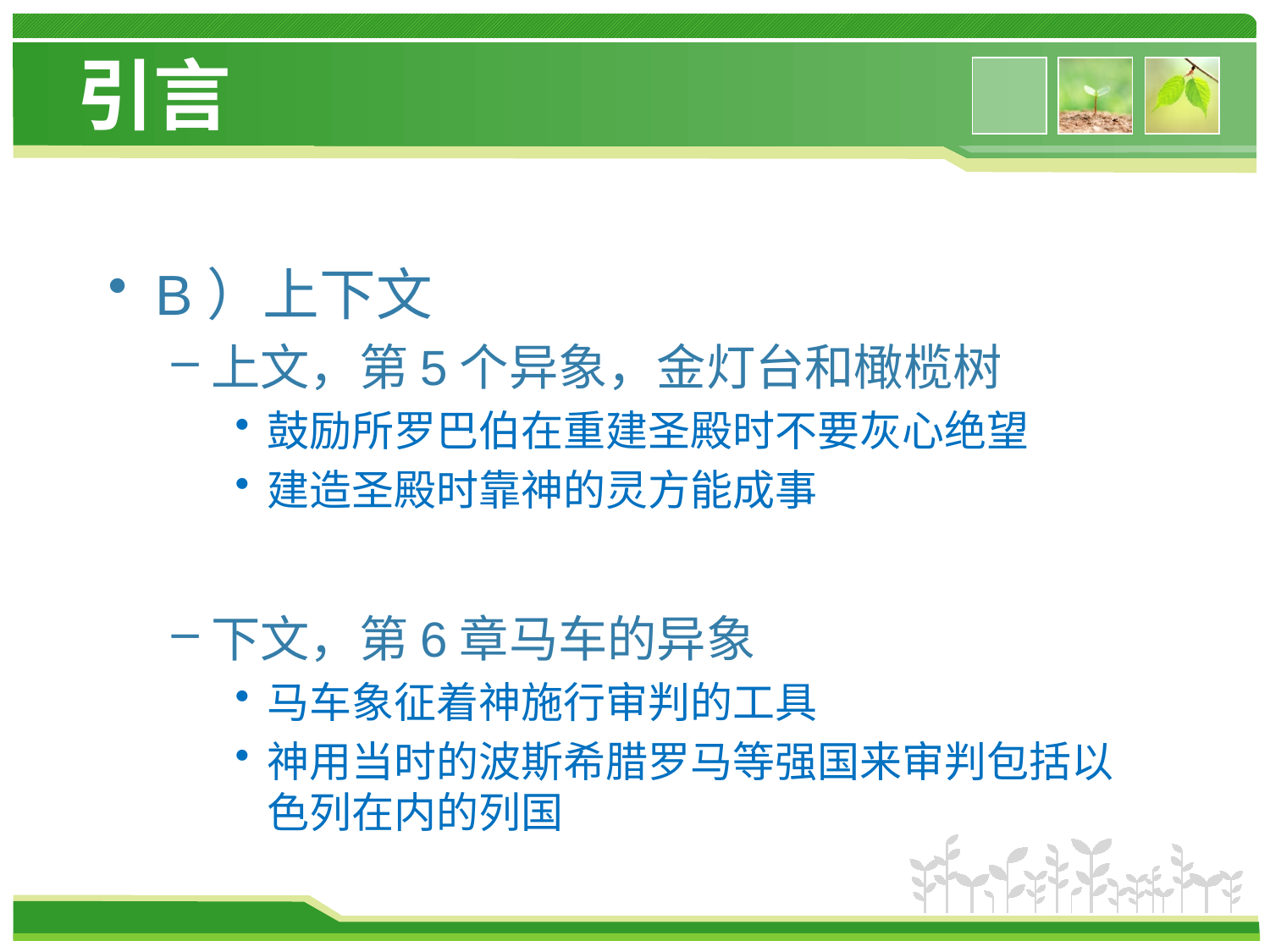

# 引言
B）上下文
上文，第5个异象，金灯台和橄榄树
鼓励所罗巴伯在重建圣殿时不要灰心绝望
建造圣殿时靠神的灵方能成事

下文，第6章马车的异象
马车象征着神施行审判的工具
神用当时的波斯希腊罗马等强国来审判包括以色列在内的列国